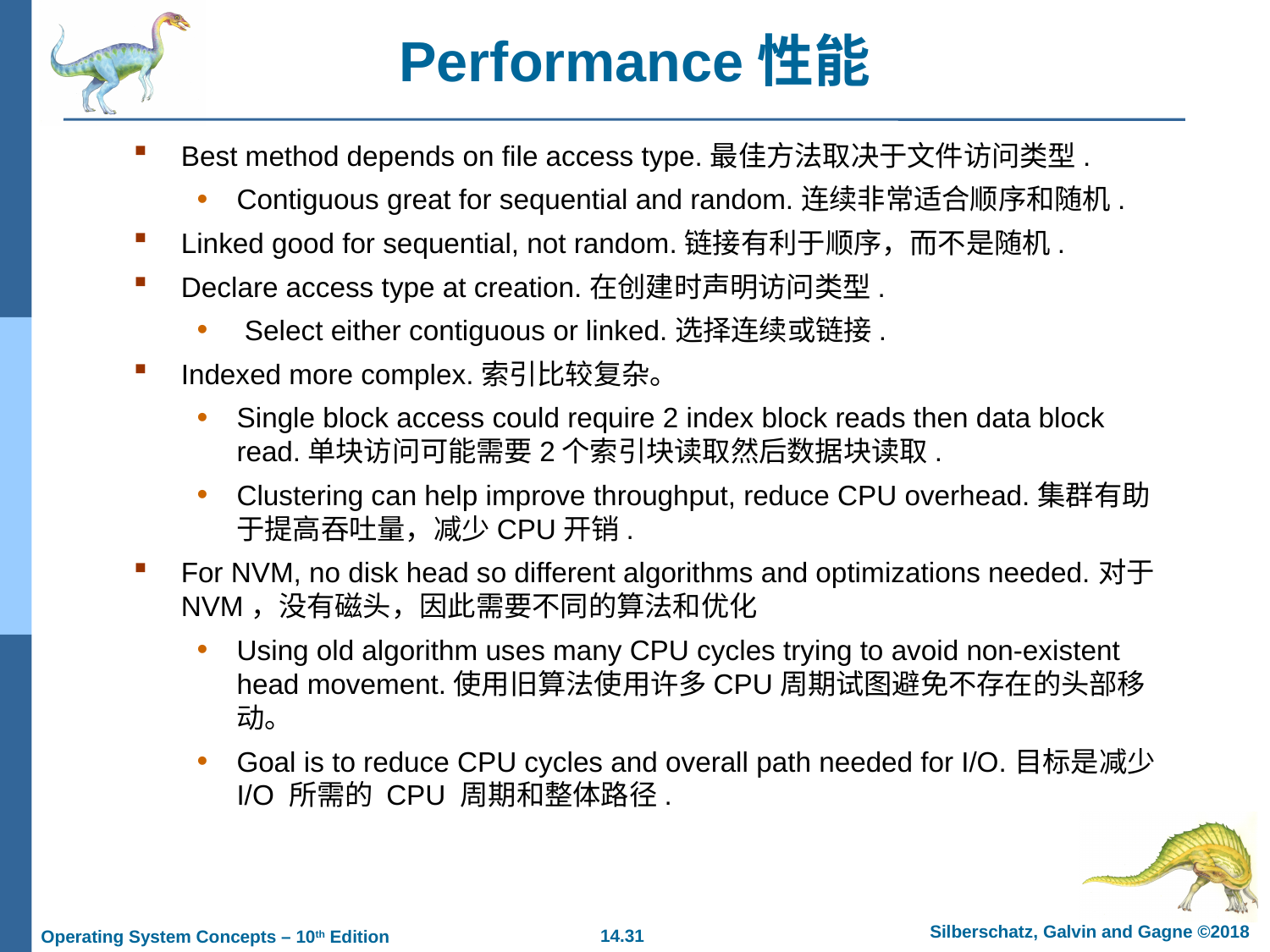

# Performance性能
Best method depends on file access type.最佳方法取决于文件访问类型.
Contiguous great for sequential and random.连续非常适合顺序和随机.
Linked good for sequential, not random.链接有利于顺序，而不是随机.
Declare access type at creation.在创建时声明访问类型.
 Select either contiguous or linked.选择连续或链接.
Indexed more complex.索引比较复杂。
Single block access could require 2 index block reads then data block read.单块访问可能需要2个索引块读取然后数据块读取.
Clustering can help improve throughput, reduce CPU overhead.集群有助于提高吞吐量，减少CPU开销.
For NVM, no disk head so different algorithms and optimizations needed.对于 NVM，没有磁头，因此需要不同的算法和优化
Using old algorithm uses many CPU cycles trying to avoid non-existent head movement.使用旧算法使用许多CPU周期试图避免不存在的头部移动。
Goal is to reduce CPU cycles and overall path needed for I/O.目标是减少 I/O 所需的 CPU 周期和整体路径.